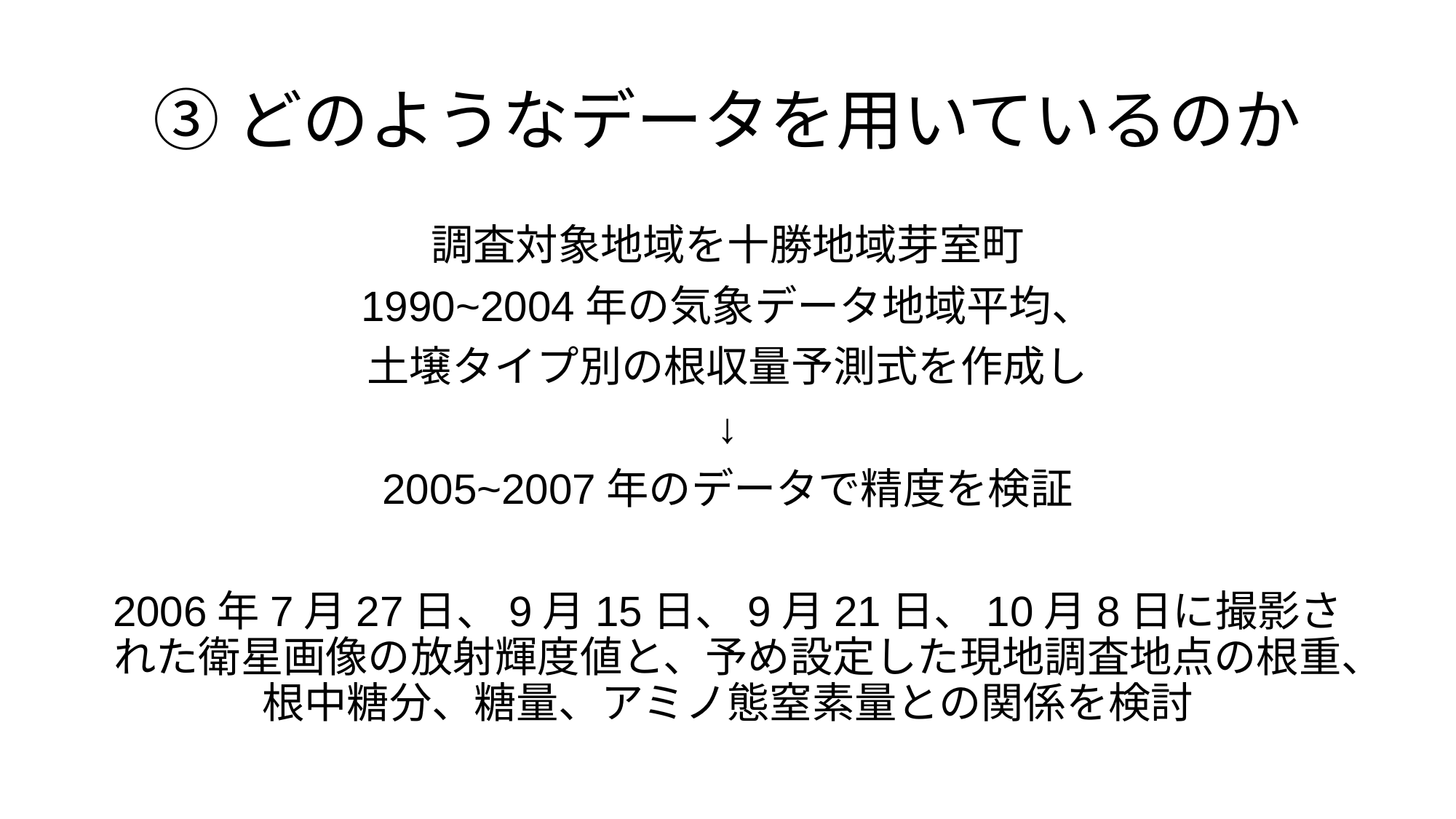

# ③どのようなデータを⽤いているのか
調査対象地域を十勝地域芽室町
1990~2004年の気象データ地域平均、
土壌タイプ別の根収量予測式を作成し
↓
2005~2007年のデータで精度を検証

2006年7月27日、9月15日、9月21日、10月8日に撮影された衛星画像の放射輝度値と、予め設定した現地調査地点の根重、根中糖分、糖量、アミノ態窒素量との関係を検討